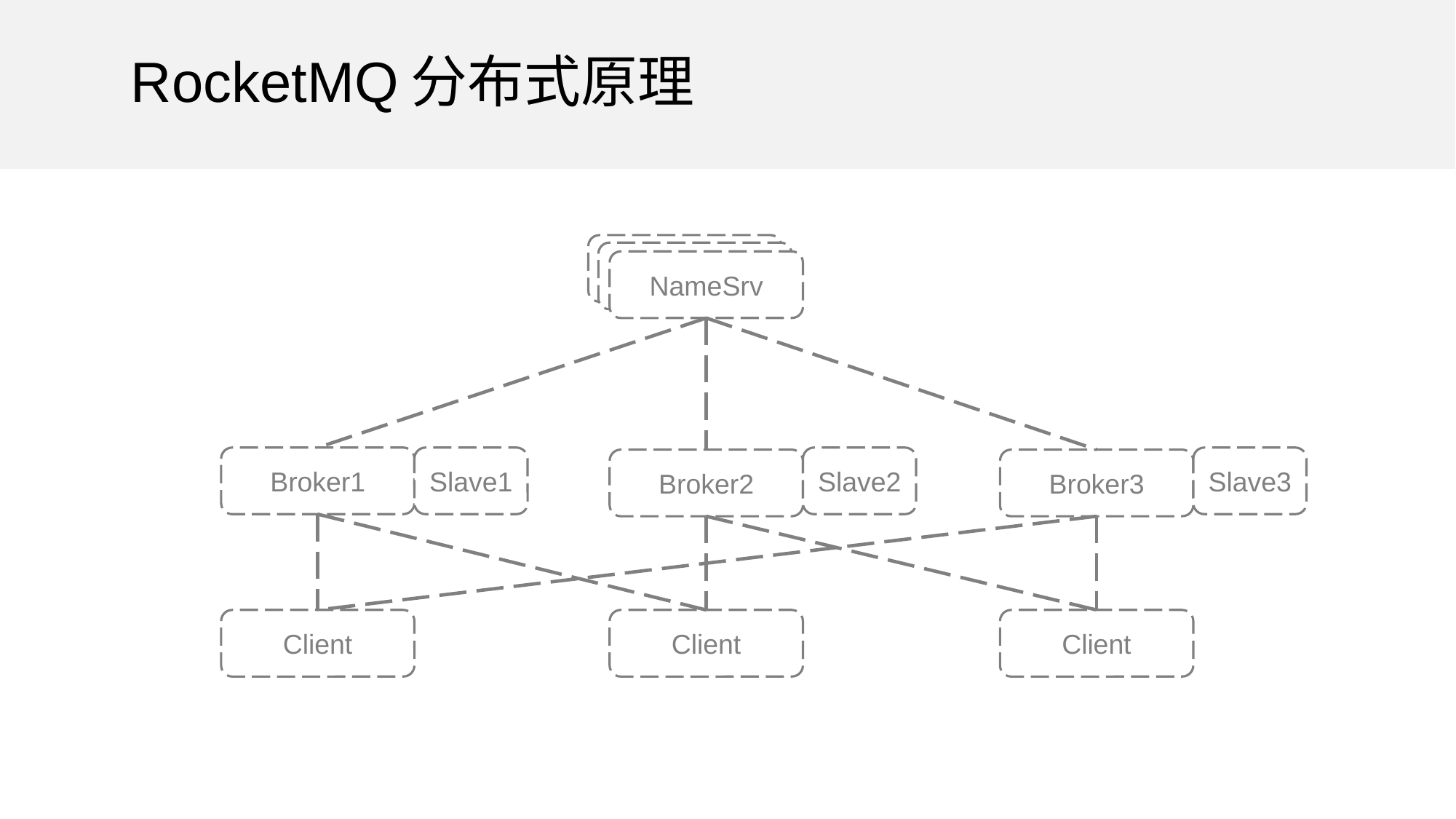

RocketMQ分布式原理
NameSrv
NameSrv
NameSrv
Broker1
Slave1
Slave2
Slave3
Broker2
Broker3
Client
Client
Client